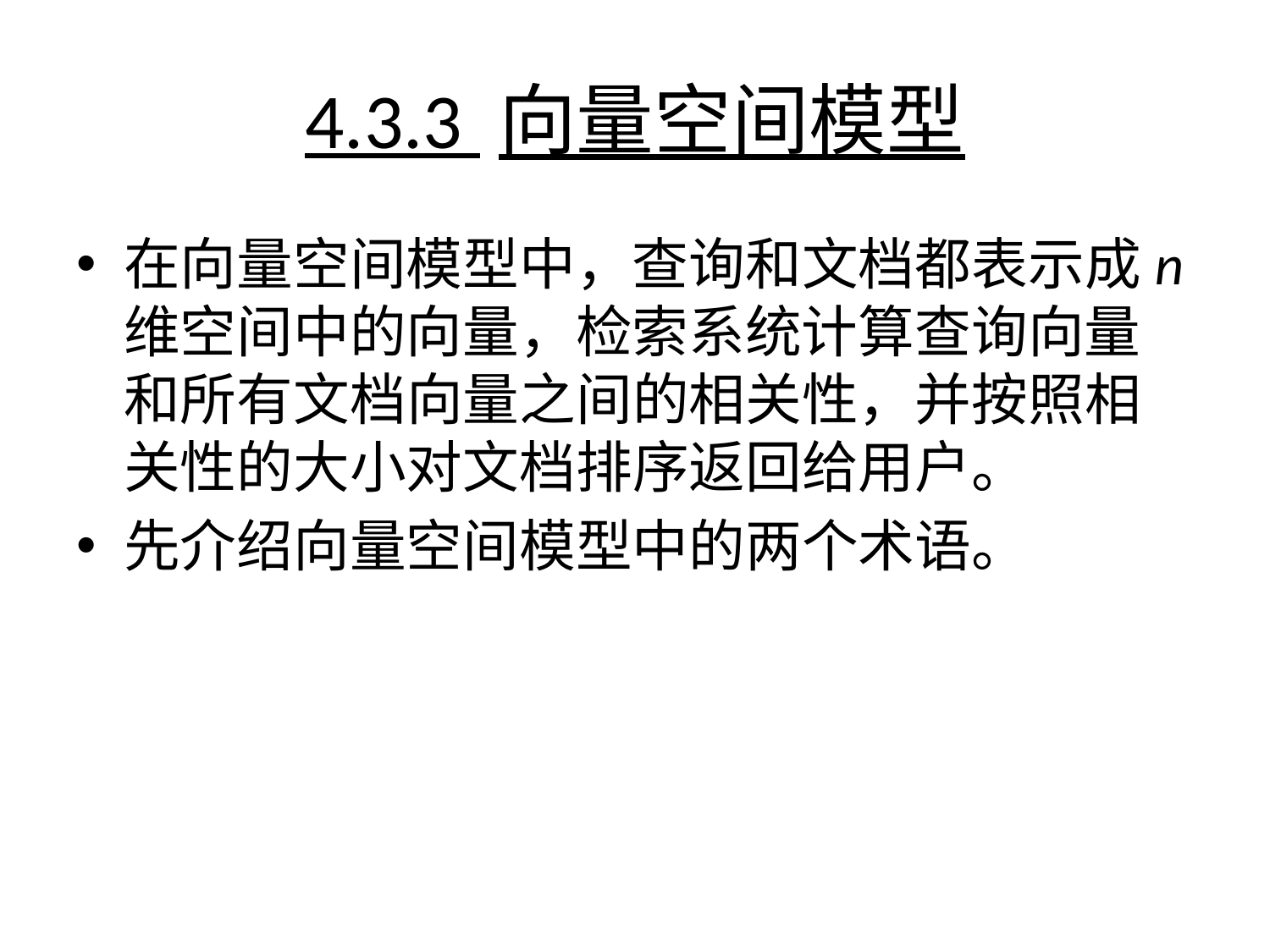

# 4.3.3 向量空间模型
在向量空间模型中，查询和文档都表示成n维空间中的向量，检索系统计算查询向量和所有文档向量之间的相关性，并按照相关性的大小对文档排序返回给用户。
先介绍向量空间模型中的两个术语。